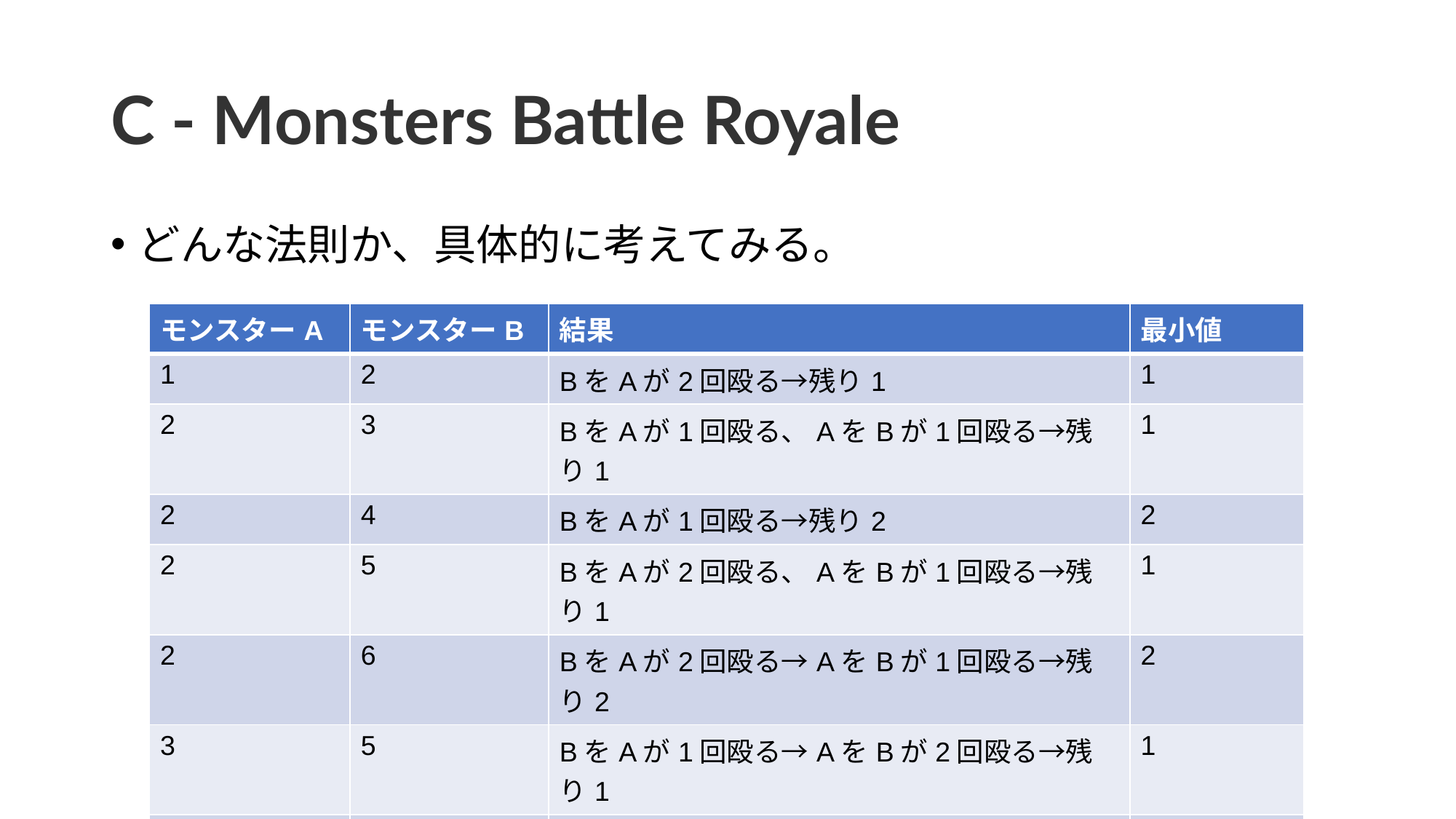

# C - Monsters Battle Royale
どんな法則か、具体的に考えてみる。

| モンスターA | モンスターB | 結果 | 最小値 |
| --- | --- | --- | --- |
| 1 | 2 | BをAが2回殴る→残り1 | 1 |
| 2 | 3 | BをAが1回殴る、AをBが1回殴る→残り1 | 1 |
| 2 | 4 | BをAが1回殴る→残り2 | 2 |
| 2 | 5 | BをAが2回殴る、AをBが1回殴る→残り1 | 1 |
| 2 | 6 | BをAが2回殴る→AをBが1回殴る→残り2 | 2 |
| 3 | 5 | BをAが1回殴る→AをBが2回殴る→残り1 | 1 |
| 3 | 6 | BをAが2回殴る→残り3 | 3 |
| 4 | 8 | BをAが2回殴る→残り4 | 4 |
|  |  |  |  |